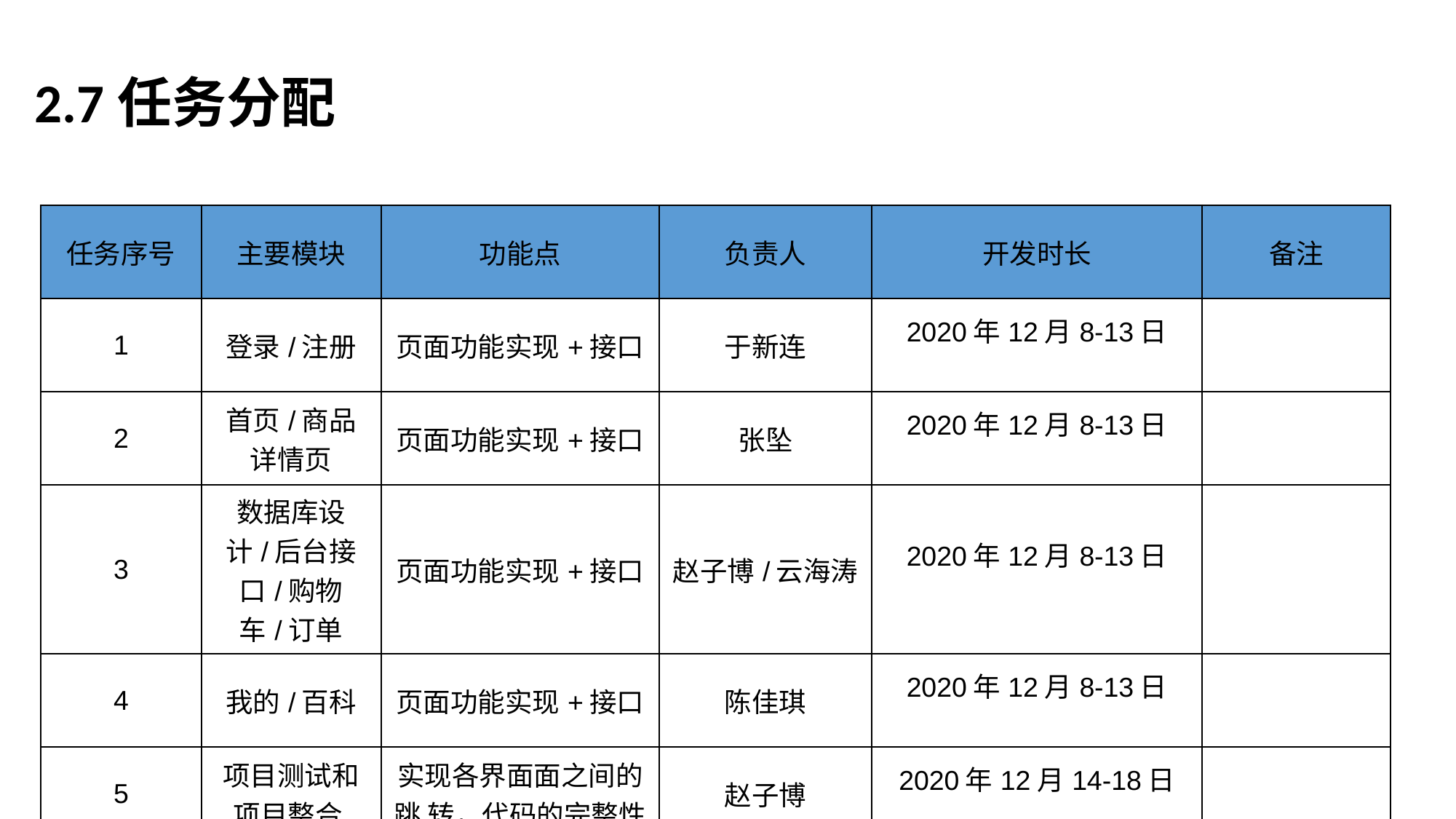

2.7任务分配
| 任务序号 | 主要模块 | 功能点 | 负责人 | 开发时长 | 备注 |
| --- | --- | --- | --- | --- | --- |
| 1 | 登录/注册 | ⻚面功能实现+接⼝ | 于新连 | 2020年12月8-13日 |  |
| 2 | 首页/商品详情页 | ⻚面功能实现+接⼝ | 张坠 | 2020年12月8-13日 |  |
| 3 | 数据库设计/后台接口/购物车/订单 | ⻚面功能实现+接⼝ | 赵子博/云海涛 | 2020年12月8-13日 |  |
| 4 | 我的/百科 | ⻚面功能实现+接⼝ | 陈佳琪 | 2020年12月8-13日 |  |
| 5 | 项目测试和项⽬整合 | 实现各界⾯面之间的跳 转，代码的完整性 | 赵子博 | 2020年12月14-18日 |  |